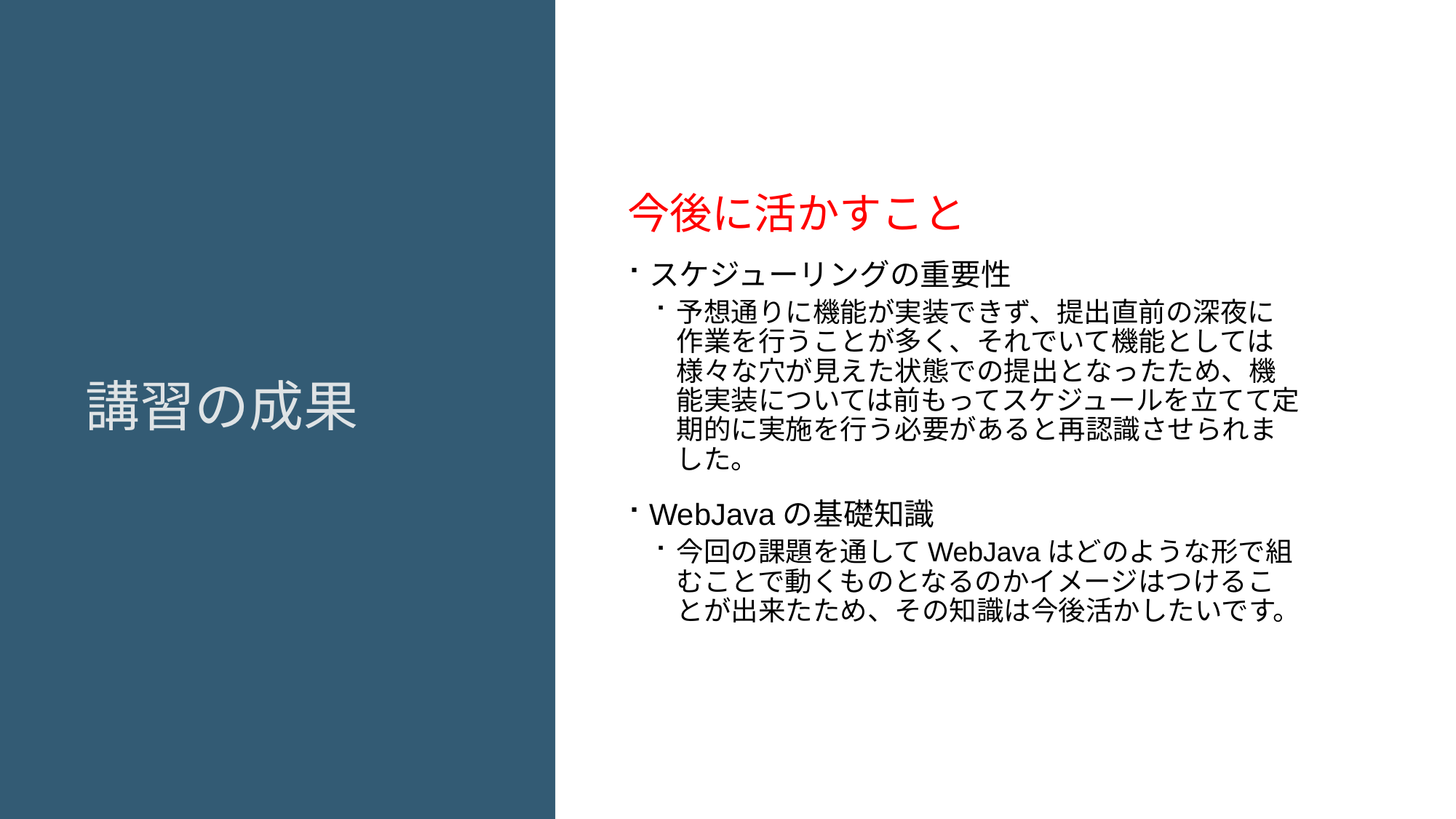

# 講習の成果
今後に活かすこと
スケジューリングの重要性
予想通りに機能が実装できず、提出直前の深夜に作業を行うことが多く、それでいて機能としては様々な穴が見えた状態での提出となったため、機能実装については前もってスケジュールを立てて定期的に実施を行う必要があると再認識させられました。
WebJavaの基礎知識
今回の課題を通してWebJavaはどのような形で組むことで動くものとなるのかイメージはつけることが出来たため、その知識は今後活かしたいです。